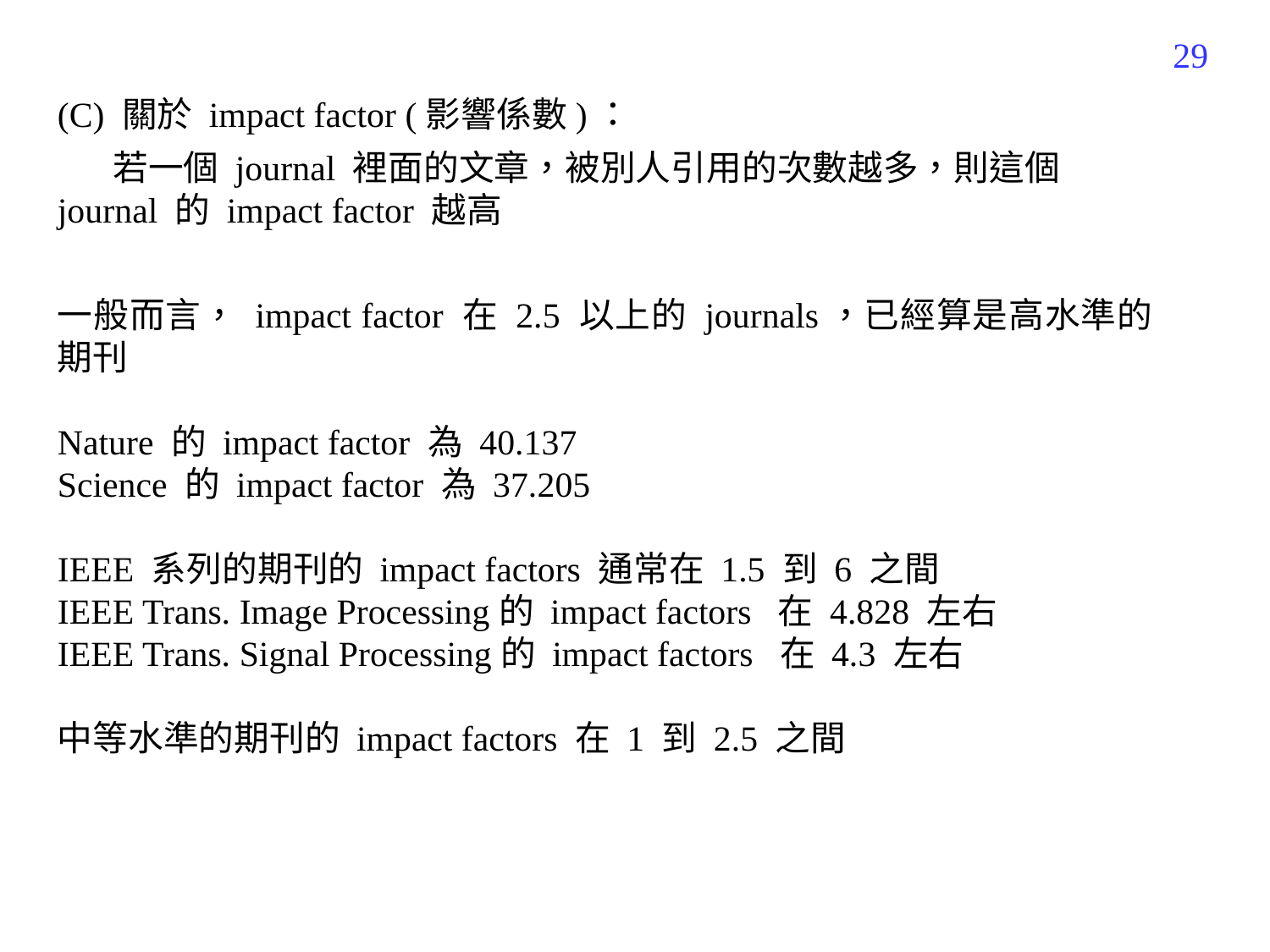

29
(C) 關於 impact factor (影響係數)：
      若一個 journal 裡面的文章，被別人引用的次數越多，則這個 journal 的 impact factor 越高
一般而言， impact factor 在 2.5 以上的 journals，已經算是高水準的期刊

Nature 的 impact factor 為 40.137
Science 的 impact factor 為 37.205

IEEE 系列的期刊的 impact factors 通常在 1.5 到 6 之間
IEEE Trans. Image Processing的 impact factors  在 4.828 左右
IEEE Trans. Signal Processing的 impact factors  在 4.3 左右

中等水準的期刊的 impact factors 在 1 到 2.5 之間